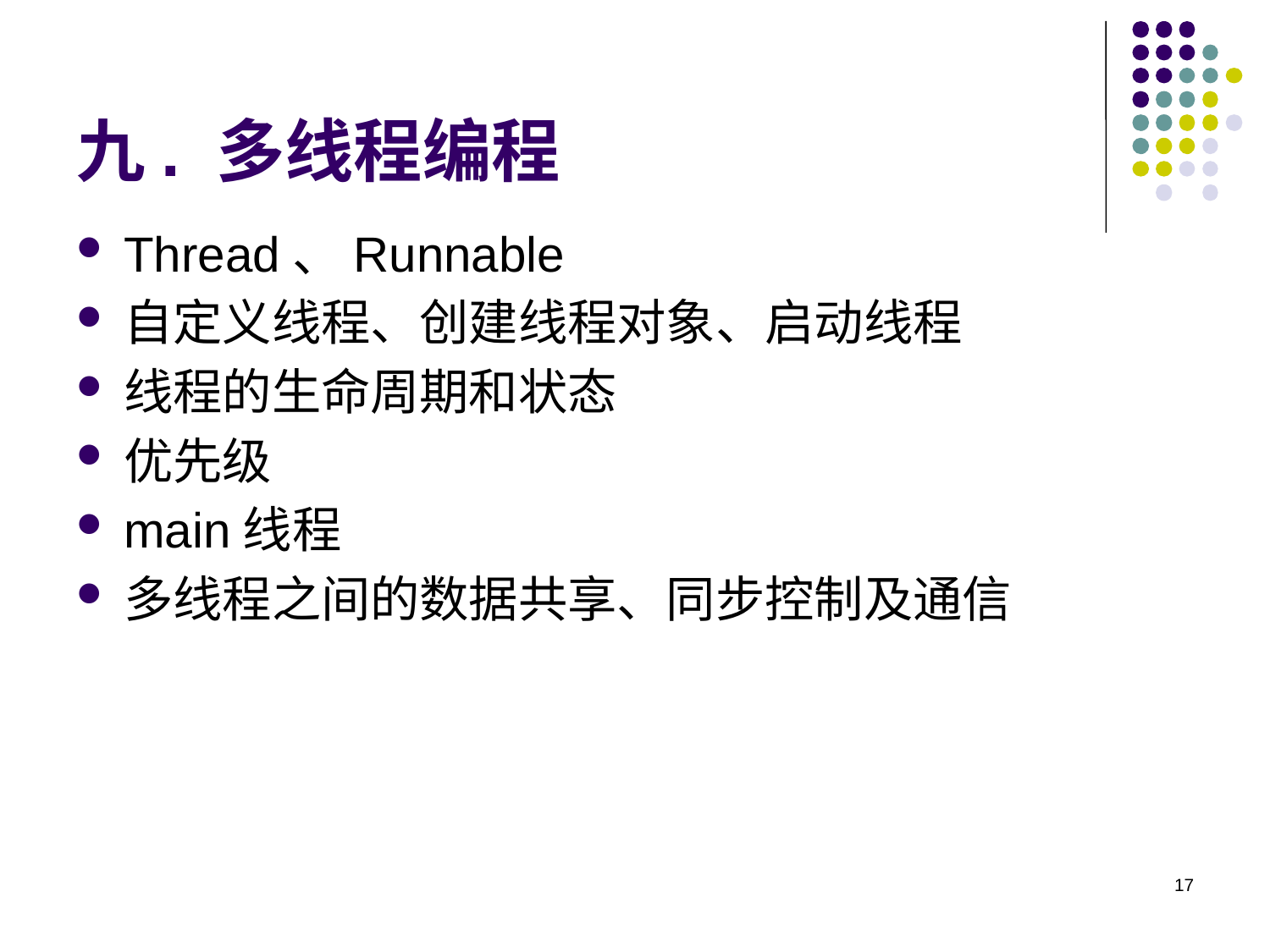

# 九. 多线程编程
Thread、Runnable
自定义线程、创建线程对象、启动线程
线程的生命周期和状态
优先级
main线程
多线程之间的数据共享、同步控制及通信

17